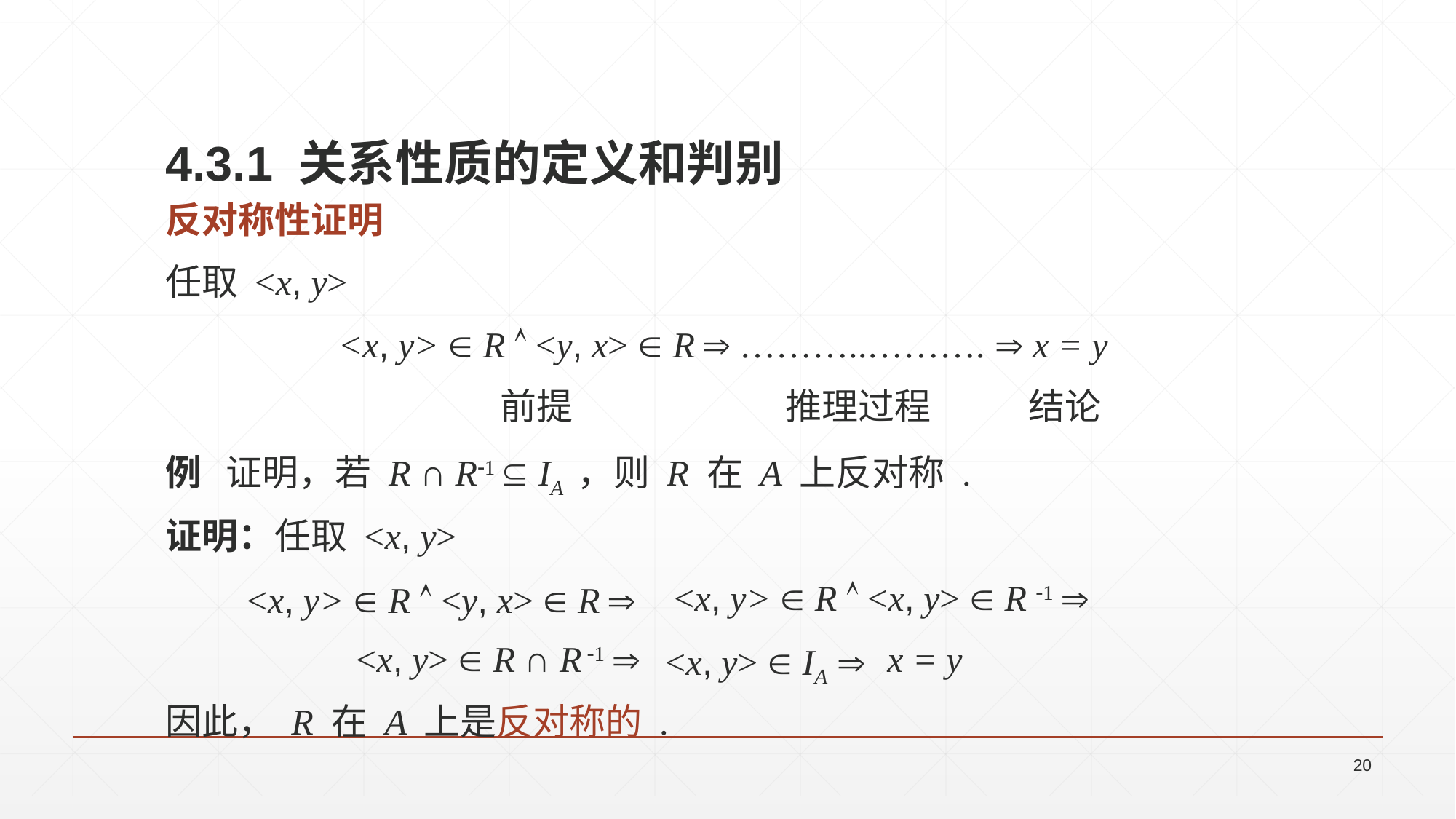

4.3.1 关系性质的定义和判别
反对称性证明
任取 <x, y>
<x, y> ∈ R ∧ <y, x> ∈ R ⇒ ………..………. ⇒ x = y
                 前提                          推理过程            结论
例   证明，若 R ∩ R−1 ⊆ IA ，则 R 在 A 上反对称 .
证明：任取 <x, y>

因此， R 在 A 上是反对称的 .

<x, y> ∈ R ∧ <x, y> ∈ R −1 ⇒
<x, y> ∈ R ∧ <y, x> ∈ R ⇒
<x, y> ∈ R ∩ R −1 ⇒
x = y
<x, y> ∈ IA ⇒
20